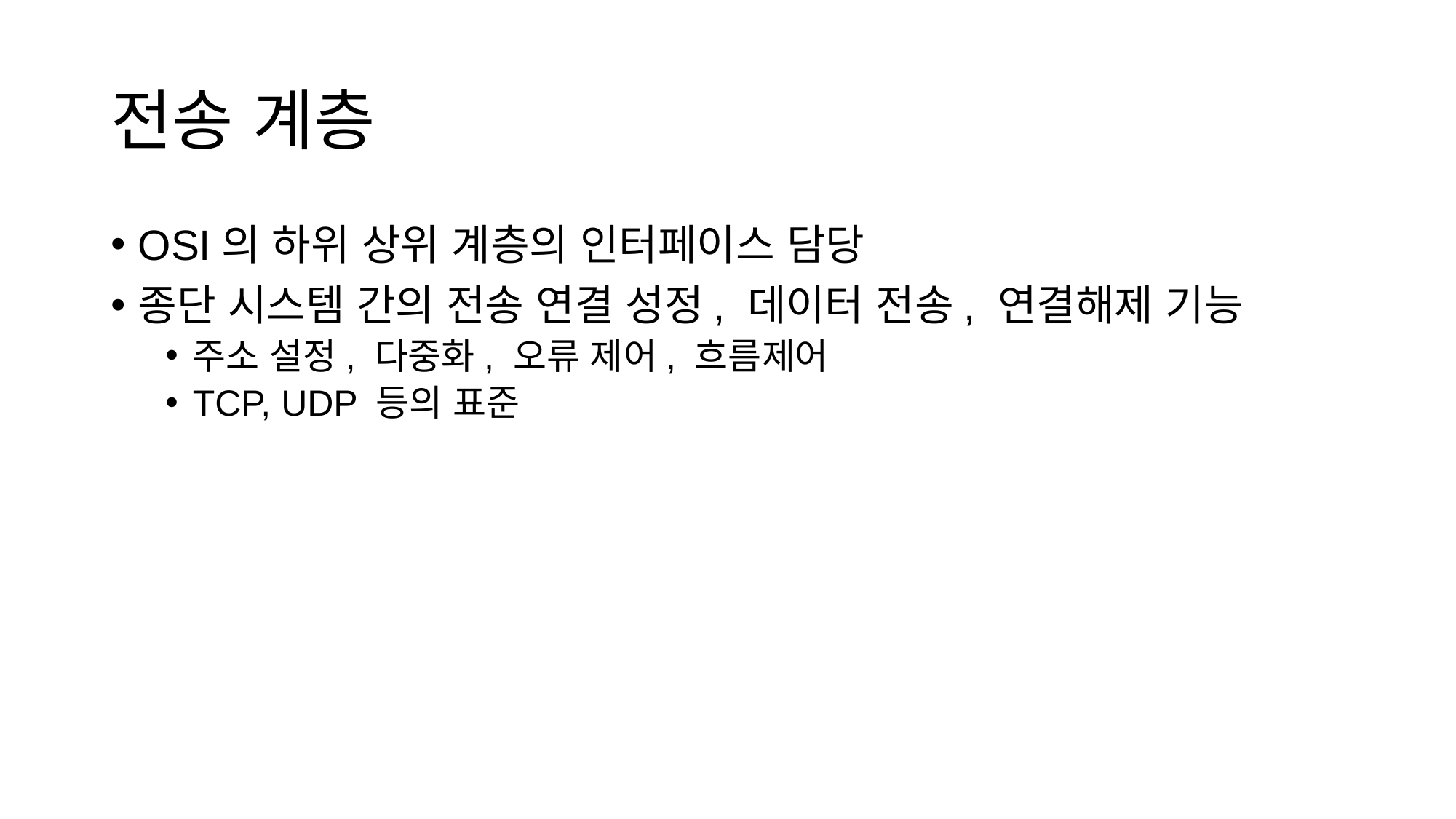

# 전송 계층
OSI의 하위 상위 계층의 인터페이스 담당
종단 시스템 간의 전송 연결 성정, 데이터 전송, 연결해제 기능
주소 설정, 다중화, 오류 제어, 흐름제어
TCP, UDP 등의 표준